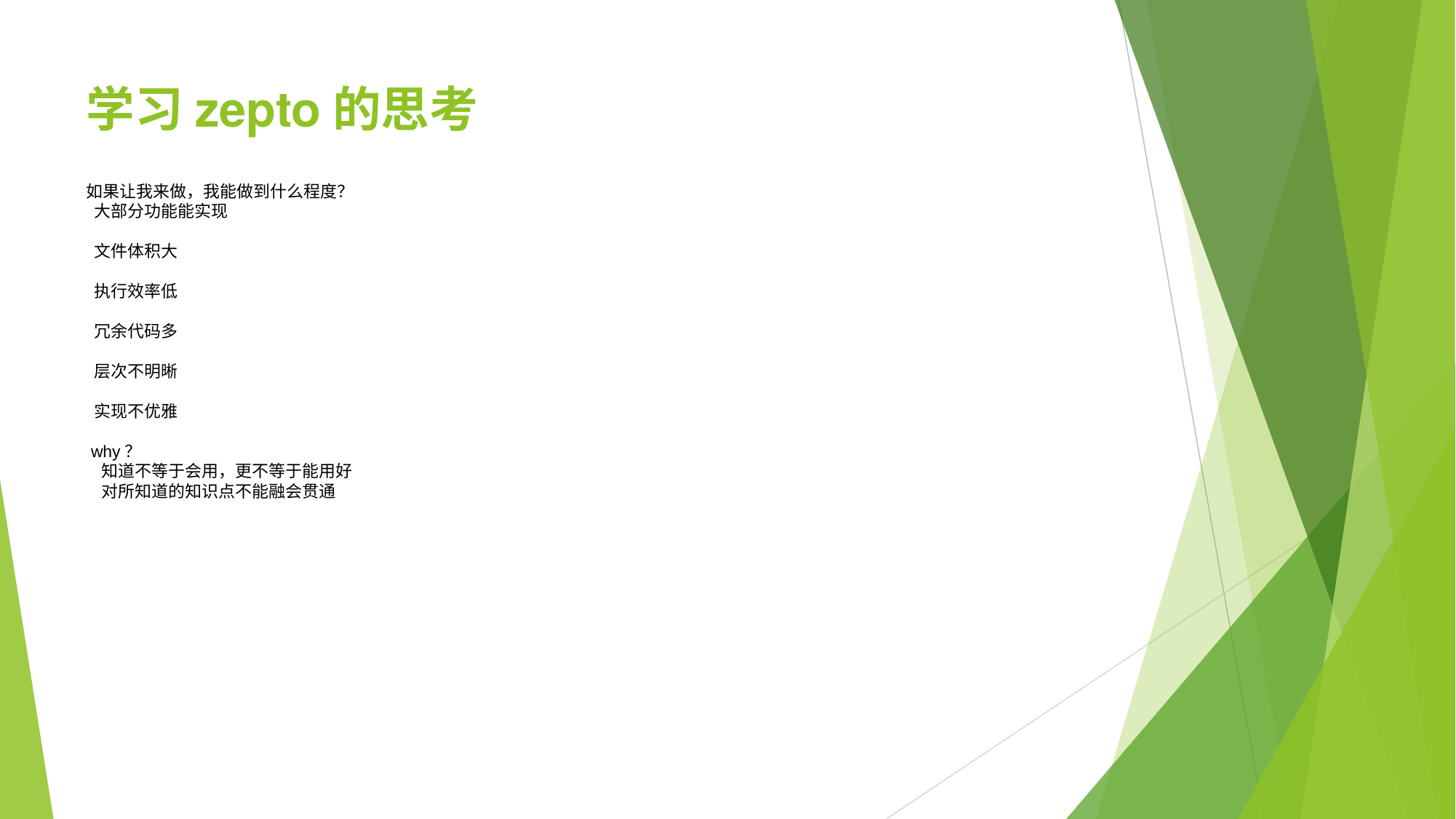

# 学习zepto的思考
如果让我来做，我能做到什么程度？
 大部分功能能实现

 文件体积大

 执行效率低

 冗余代码多

 层次不明晰

 实现不优雅

 why？
   知道不等于会用，更不等于能用好
   对所知道的知识点不能融会贯通